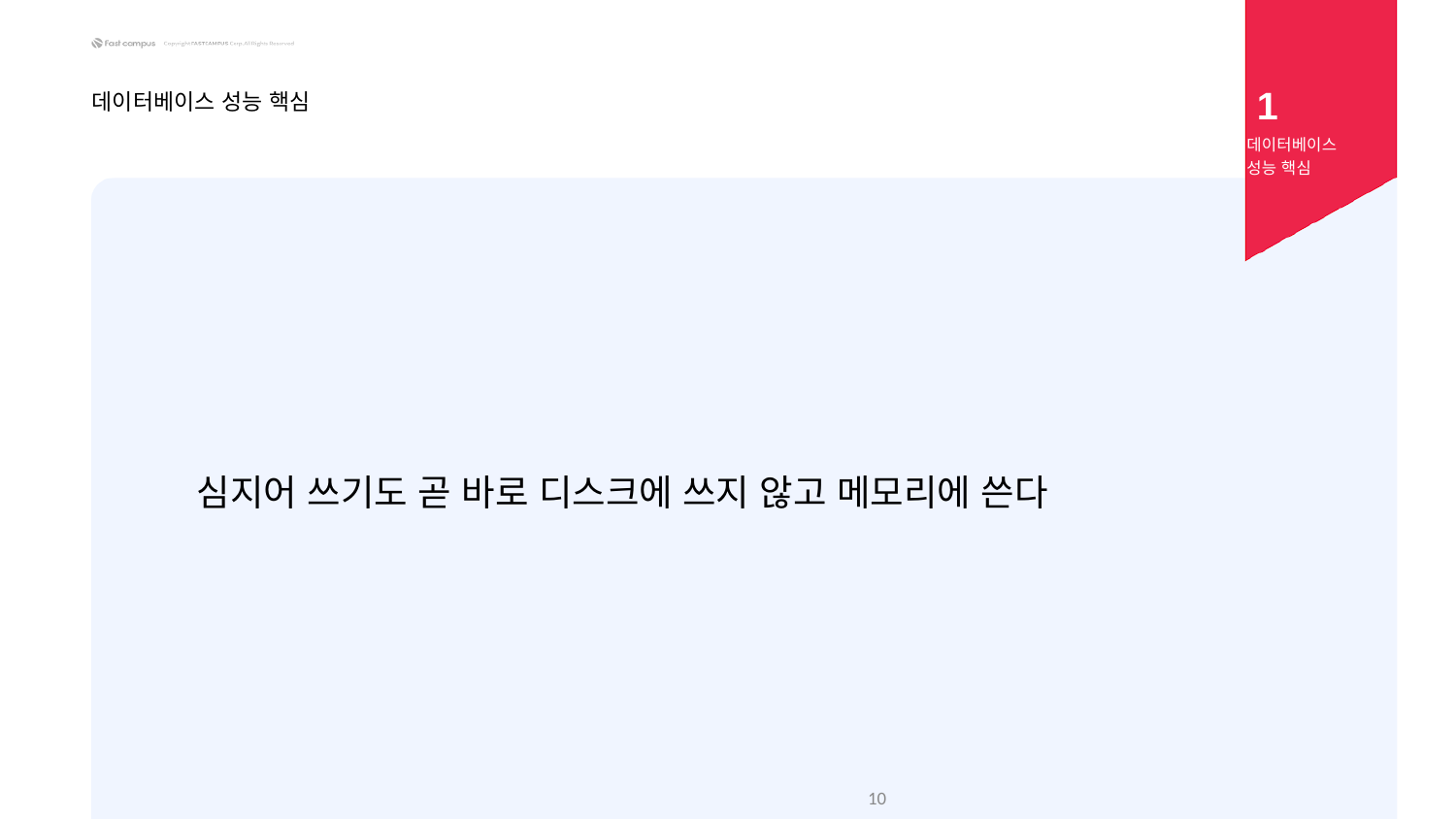

1
데이터베이스 성능 핵심
데이터베이스
성능 핵심
심지어 쓰기도 곧 바로 디스크에 쓰지 않고 메모리에 쓴다
10